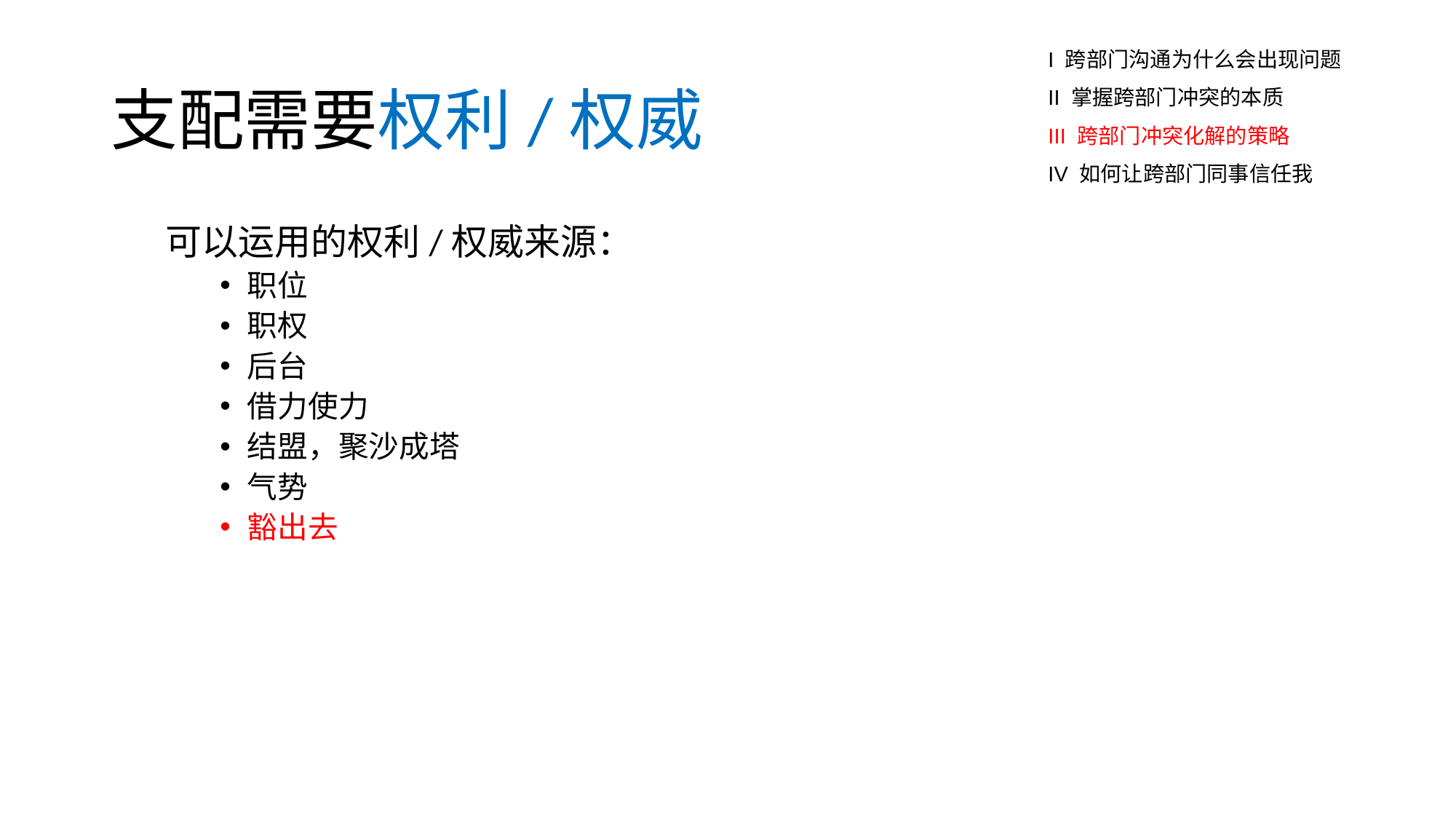

# 支配需要权利/权威
I 跨部门沟通为什么会出现问题
II 掌握跨部门冲突的本质
III 跨部门冲突化解的策略
IV 如何让跨部门同事信任我
可以运用的权利/权威来源：
职位
职权
后台
借力使力
结盟，聚沙成塔
气势
豁出去